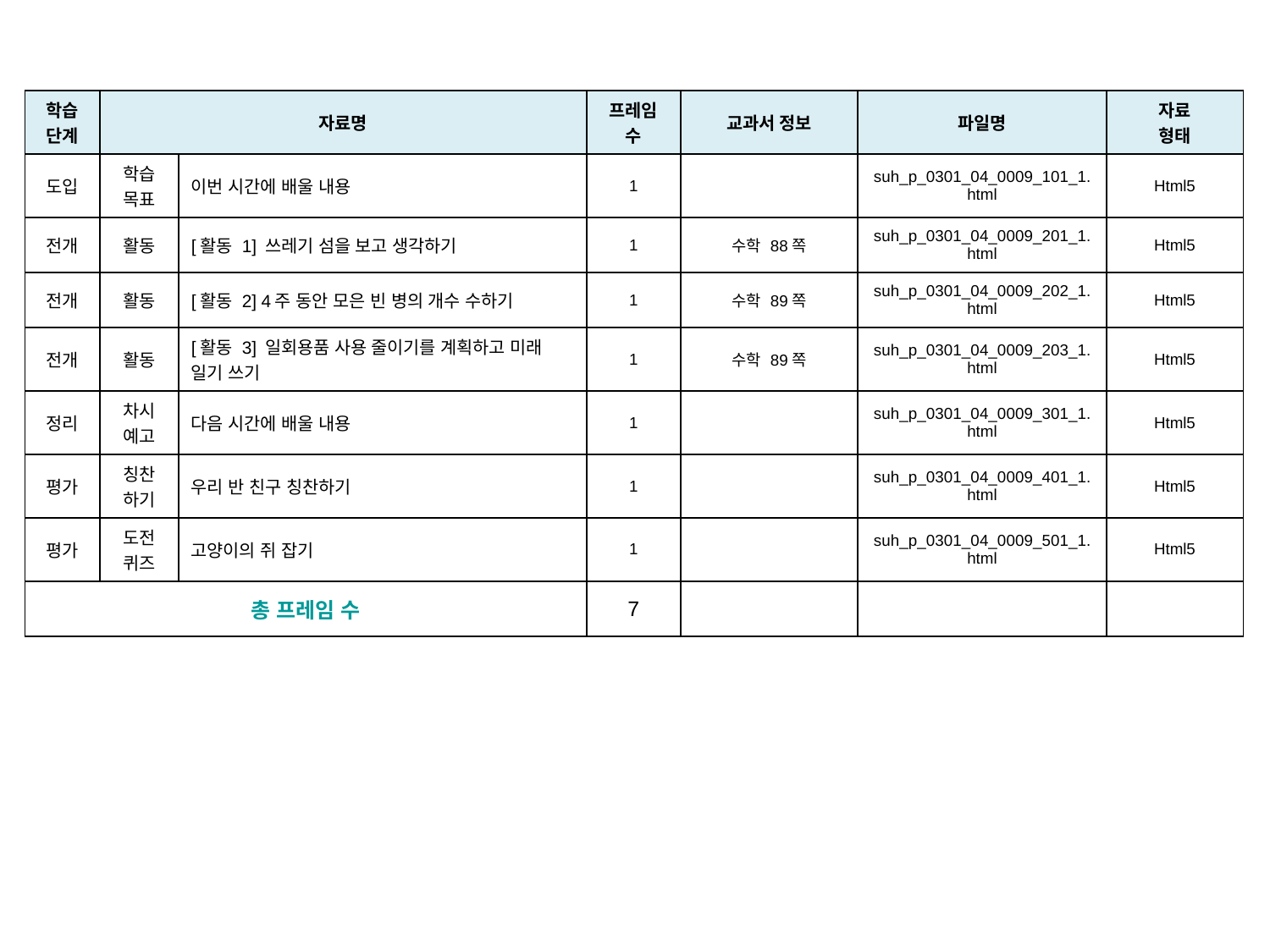

| 학습 단계 | 자료명 |  | 프레임 수 | 교과서 정보 | 파일명 | 자료 형태 |
| --- | --- | --- | --- | --- | --- | --- |
| 도입 | 학습 목표 | 이번 시간에 배울 내용 | 1 |  | suh\_p\_0301\_04\_0009\_101\_1.html | Html5 |
| 전개 | 활동 | [활동 1] 쓰레기 섬을 보고 생각하기 | 1 | 수학 88쪽 | suh\_p\_0301\_04\_0009\_201\_1.html | Html5 |
| 전개 | 활동 | [활동 2] 4주 동안 모은 빈 병의 개수 수하기 | 1 | 수학 89쪽 | suh\_p\_0301\_04\_0009\_202\_1.html | Html5 |
| 전개 | 활동 | [활동 3] 일회용품 사용 줄이기를 계획하고 미래 일기 쓰기 | 1 | 수학 89쪽 | suh\_p\_0301\_04\_0009\_203\_1.html | Html5 |
| 정리 | 차시 예고 | 다음 시간에 배울 내용 | 1 |  | suh\_p\_0301\_04\_0009\_301\_1.html | Html5 |
| 평가 | 칭찬 하기 | 우리 반 친구 칭찬하기 | 1 |  | suh\_p\_0301\_04\_0009\_401\_1.html | Html5 |
| 평가 | 도전 퀴즈 | 고양이의 쥐 잡기 | 1 |  | suh\_p\_0301\_04\_0009\_501\_1.html | Html5 |
| 총 프레임 수 |  |  | 7 |  |  |  |